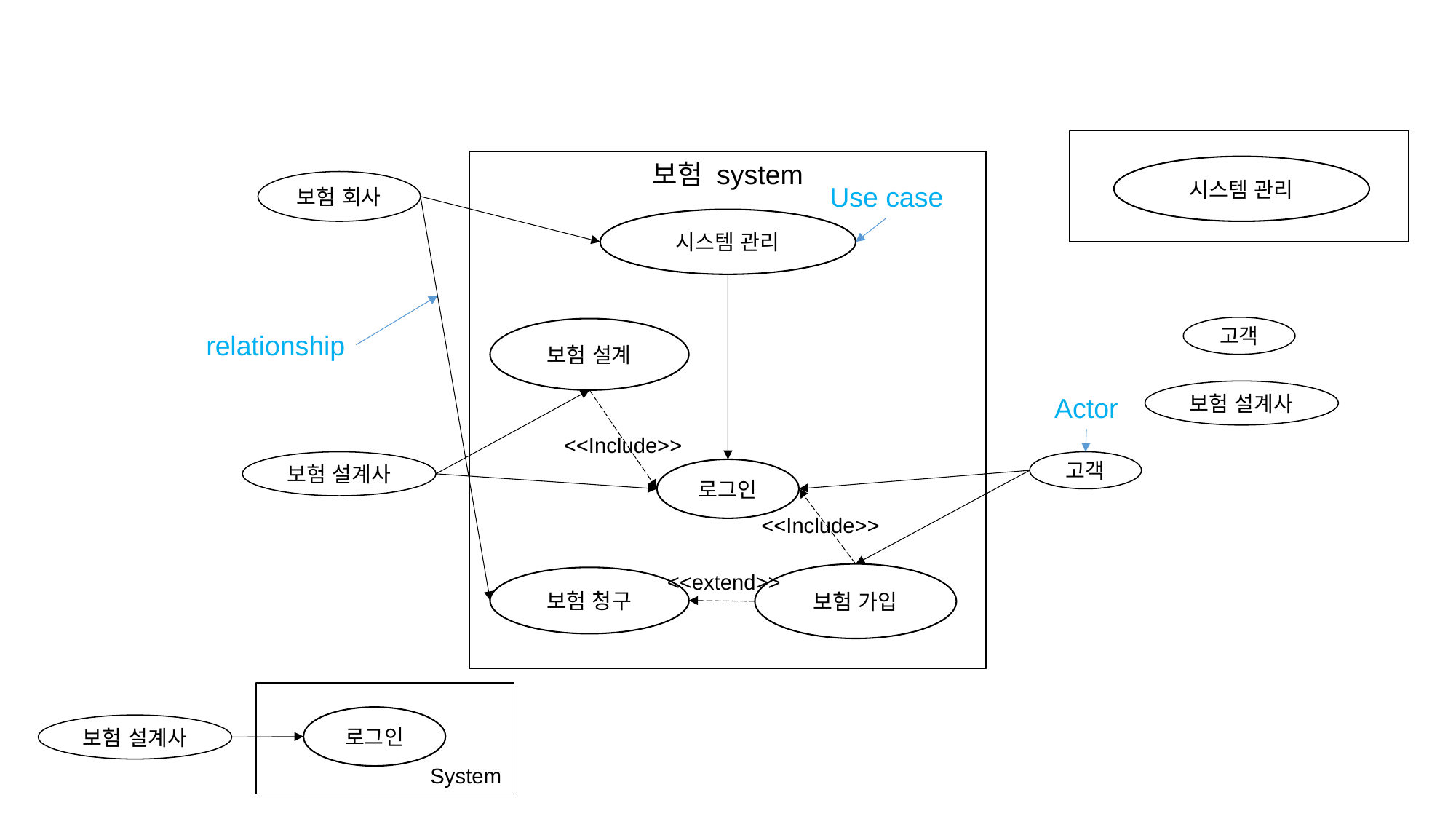

보험 system
시스템 관리
보험 회사
Use case
시스템 관리
고객
보험 설계
relationship
보험 설계사
Actor
<<Include>>
보험 설계사
고객
로그인
<<Include>>
<<extend>>
보험 가입
보험 청구

로그인
보험 설계사
System